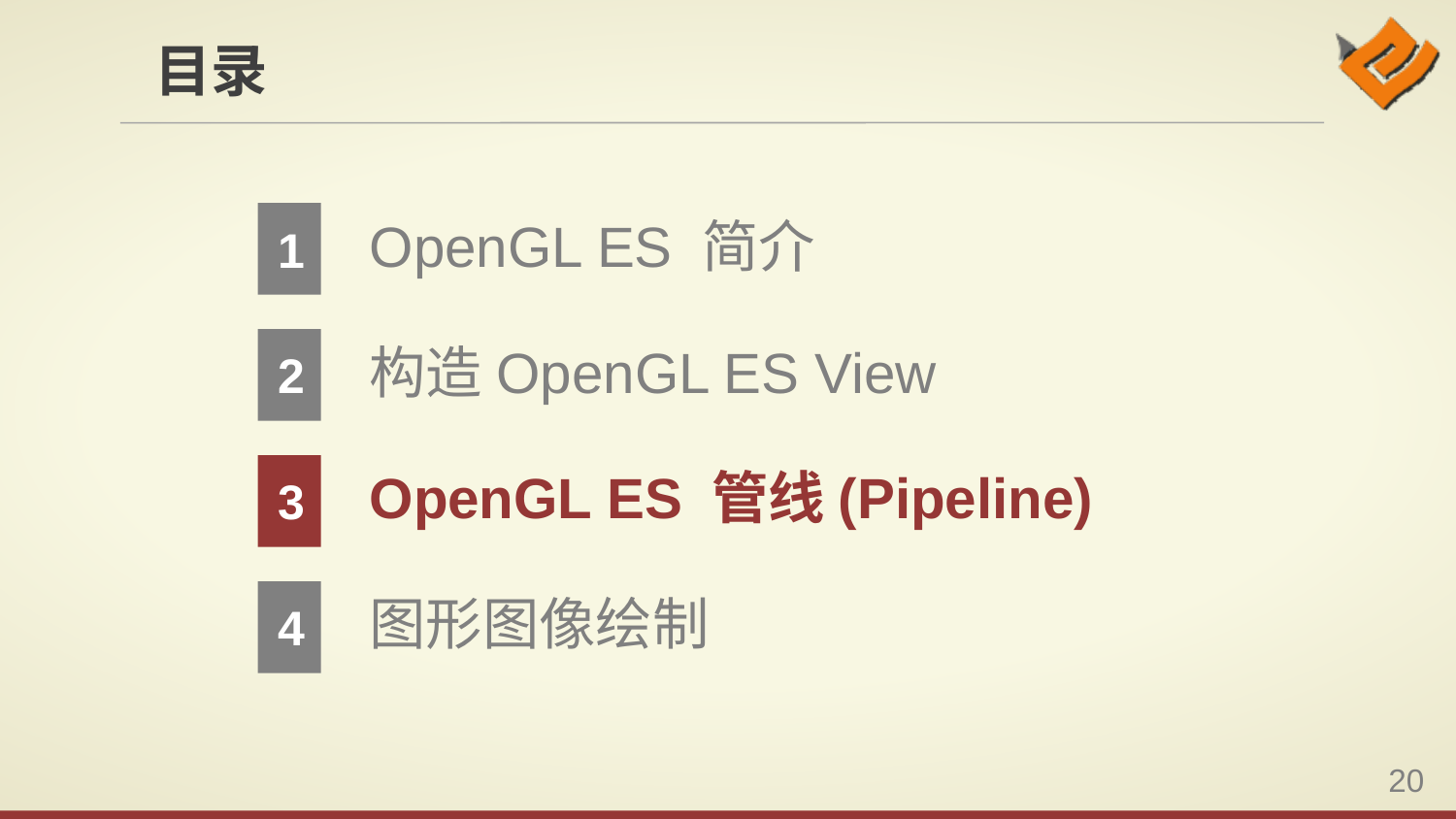

1
OpenGL ES 简介

2
构造OpenGL ES View

3
OpenGL ES 管线(Pipeline)

4
图形图像绘制